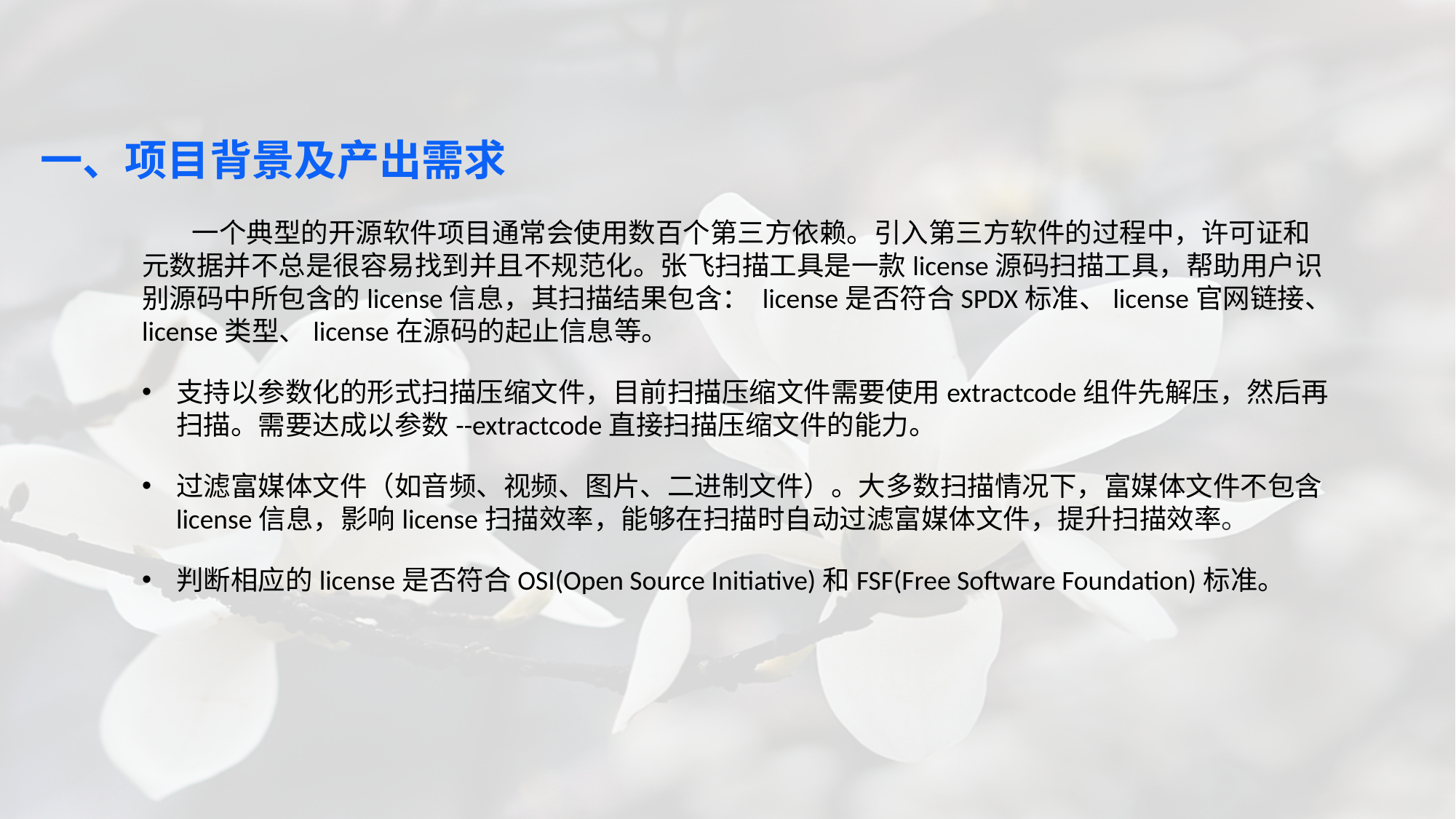

一、项目背景及产出需求
       一个典型的开源软件项目通常会使用数百个第三方依赖。引入第三方软件的过程中，许可证和元数据并不总是很容易找到并且不规范化。张飞扫描工具是一款license源码扫描工具，帮助用户识别源码中所包含的license信息，其扫描结果包含： license是否符合SPDX标准、license官网链接、license类型、license在源码的起止信息等。
支持以参数化的形式扫描压缩文件，目前扫描压缩文件需要使用extractcode组件先解压，然后再扫描。需要达成以参数--extractcode直接扫描压缩文件的能力。
过滤富媒体文件（如音频、视频、图片、二进制文件）。大多数扫描情况下，富媒体文件不包含license信息，影响license扫描效率，能够在扫描时自动过滤富媒体文件，提升扫描效率。
判断相应的license是否符合OSI(Open Source Initiative)和FSF(Free Software Foundation)标准。